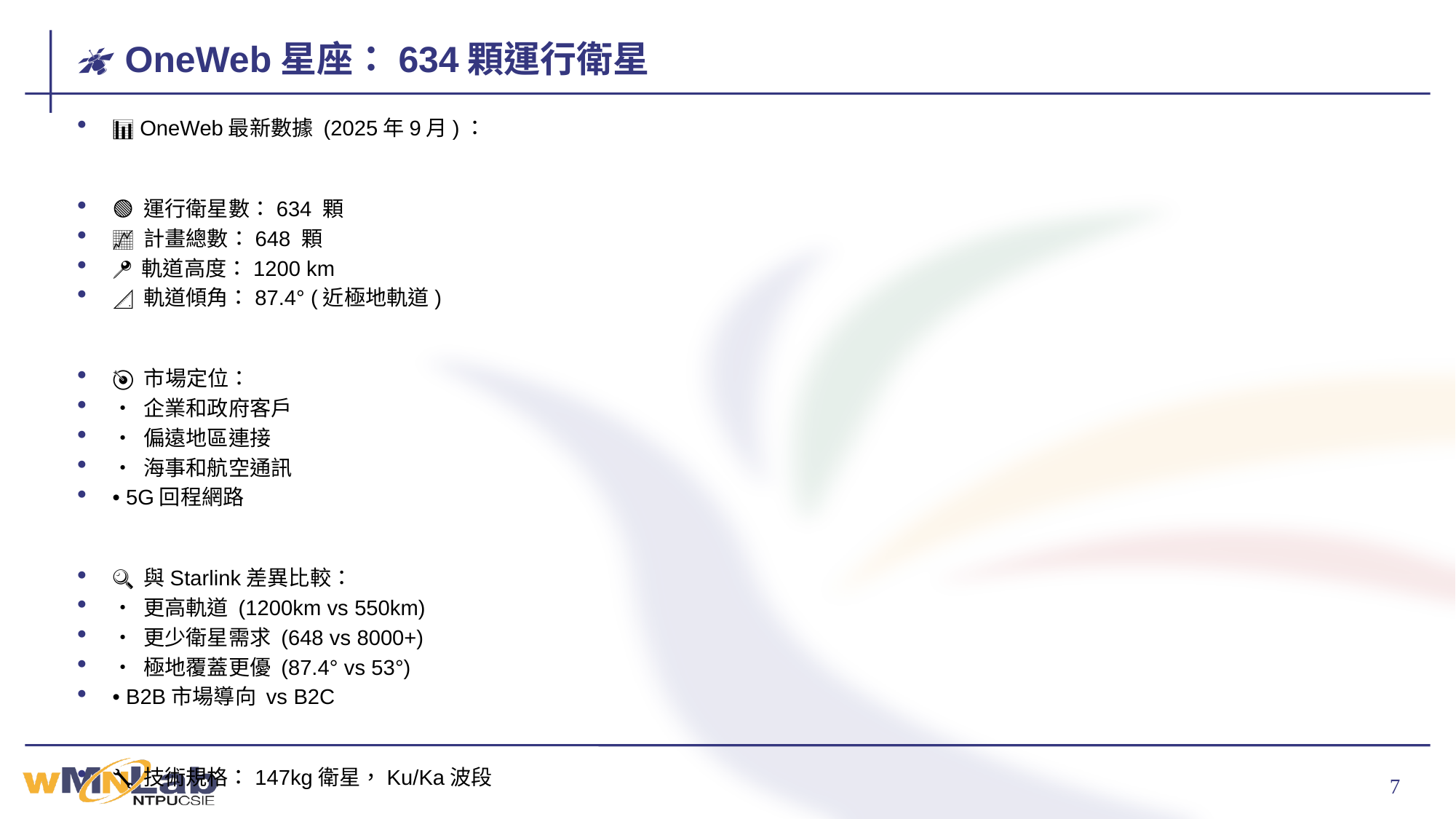

# 🛰️ OneWeb星座：634顆運行衛星
📊 OneWeb最新數據 (2025年9月)：

🟢 運行衛星數：634 顆
📈 計畫總數：648 顆
📍 軌道高度：1200 km
📐 軌道傾角：87.4° (近極地軌道)

🎯 市場定位：
• 企業和政府客戶
• 偏遠地區連接
• 海事和航空通訊
• 5G回程網路

🔍 與Starlink差異比較：
• 更高軌道 (1200km vs 550km)
• 更少衛星需求 (648 vs 8000+)
• 極地覆蓋更優 (87.4° vs 53°)
• B2B市場導向 vs B2C

🔧 技術規格：147kg衛星，Ku/Ka波段